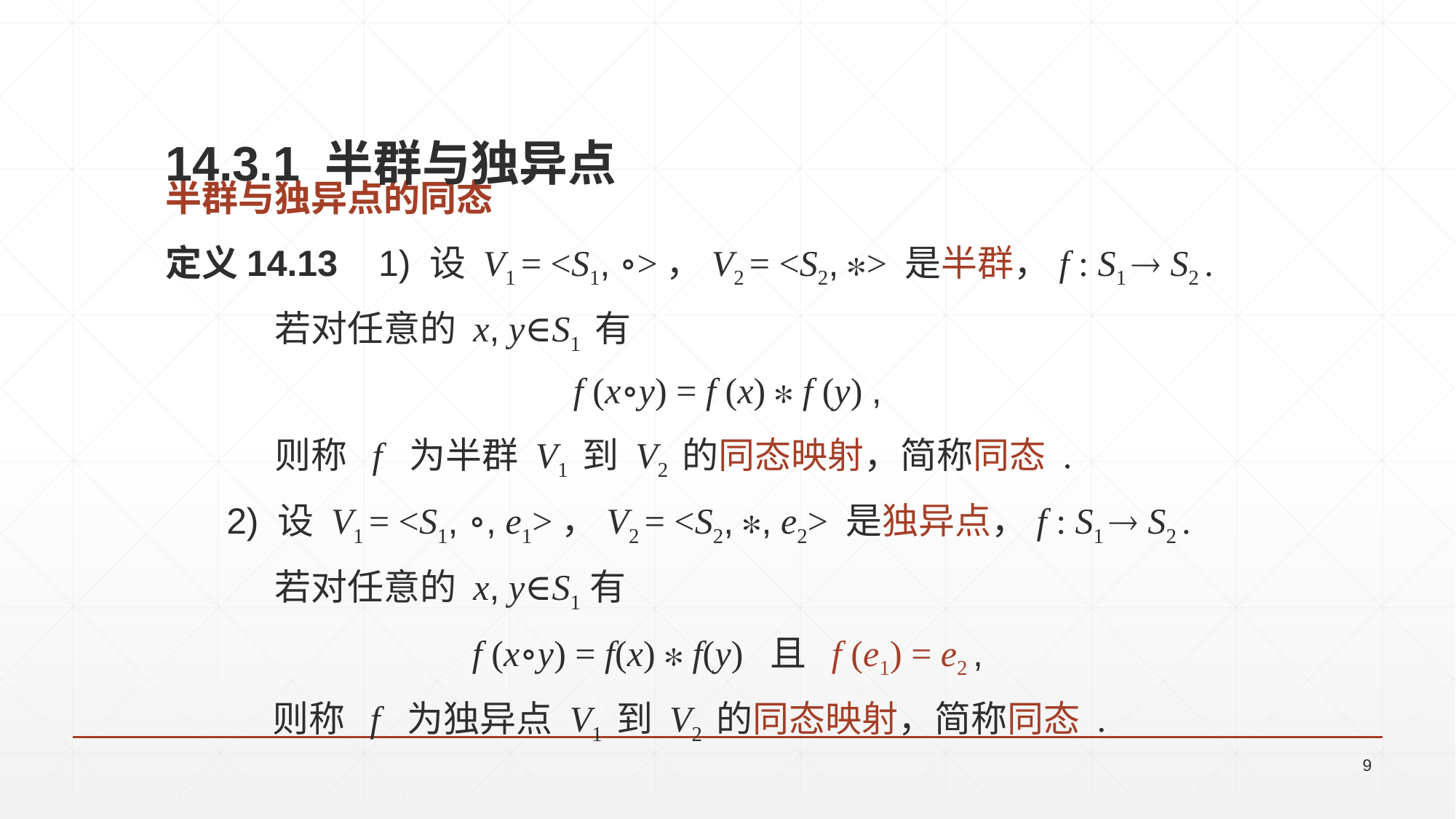

14.3.1 半群与独异点
半群与独异点的同态
定义14.13    1) 设 V1 = <S1, ∘>，V2 = <S2, ∗> 是半群，f : S1 → S2 .
	若对任意的 x, y∈S1 有
f (x∘y) = f (x) ∗ f (y) ,
	则称  f  为半群 V1 到 V2 的同态映射，简称同态 .
      2) 设 V1 = <S1, ∘, e1>，V2 = <S2, ∗, e2> 是独异点，f : S1 → S2 .
	若对任意的 x, y∈S1有
f (x∘y) = f(x) ∗ f(y)  且  f (e1) = e2 ,
            则称  f  为独异点 V1 到 V2 的同态映射，简称同态 .
9